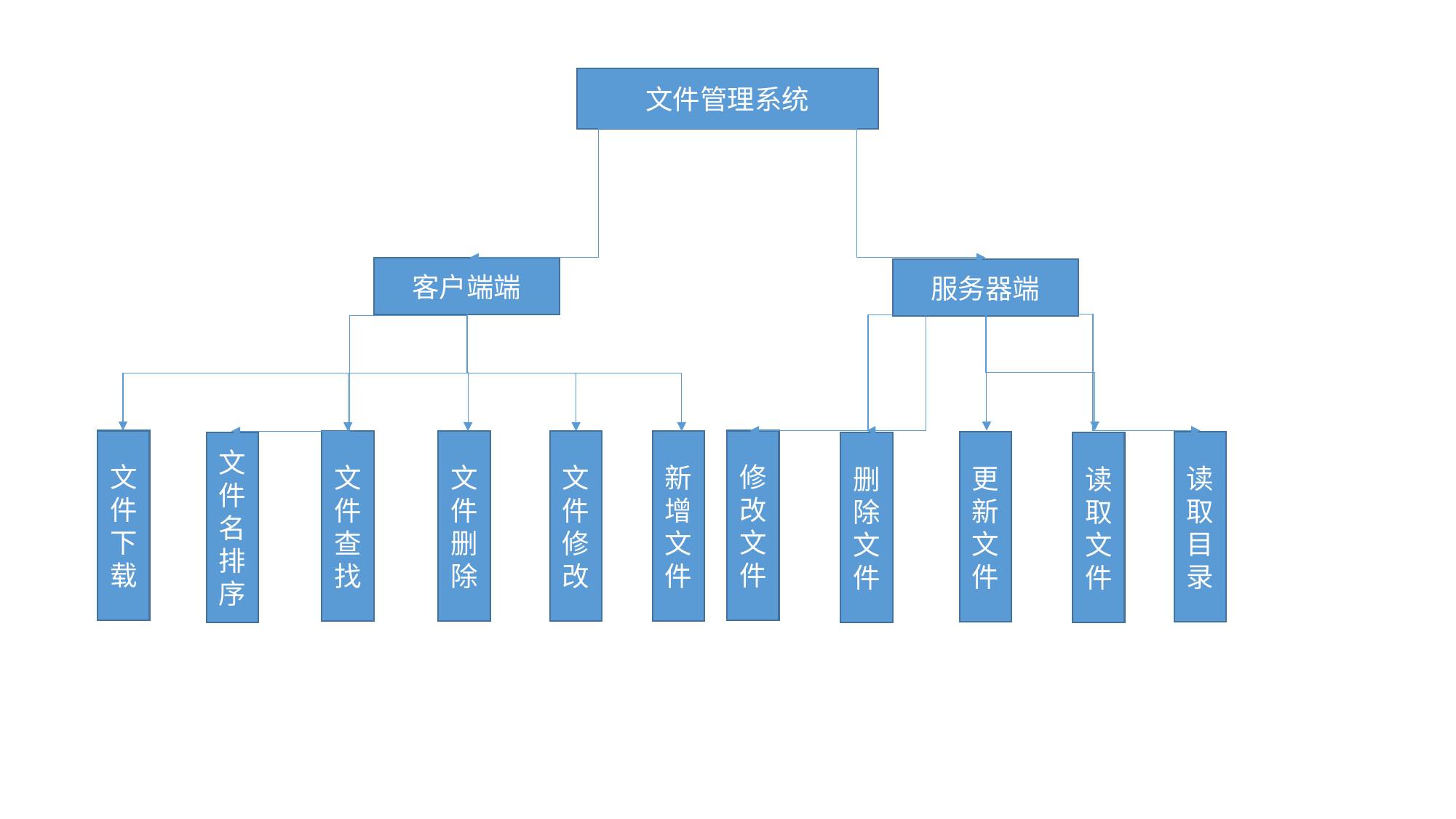

文件管理系统
客户端端
服务器端
修改文件
文件下载
文件查找
文件删除
新增文件
文件修改
更新文件
读取目录
文件名排序
删除文件
读取文件